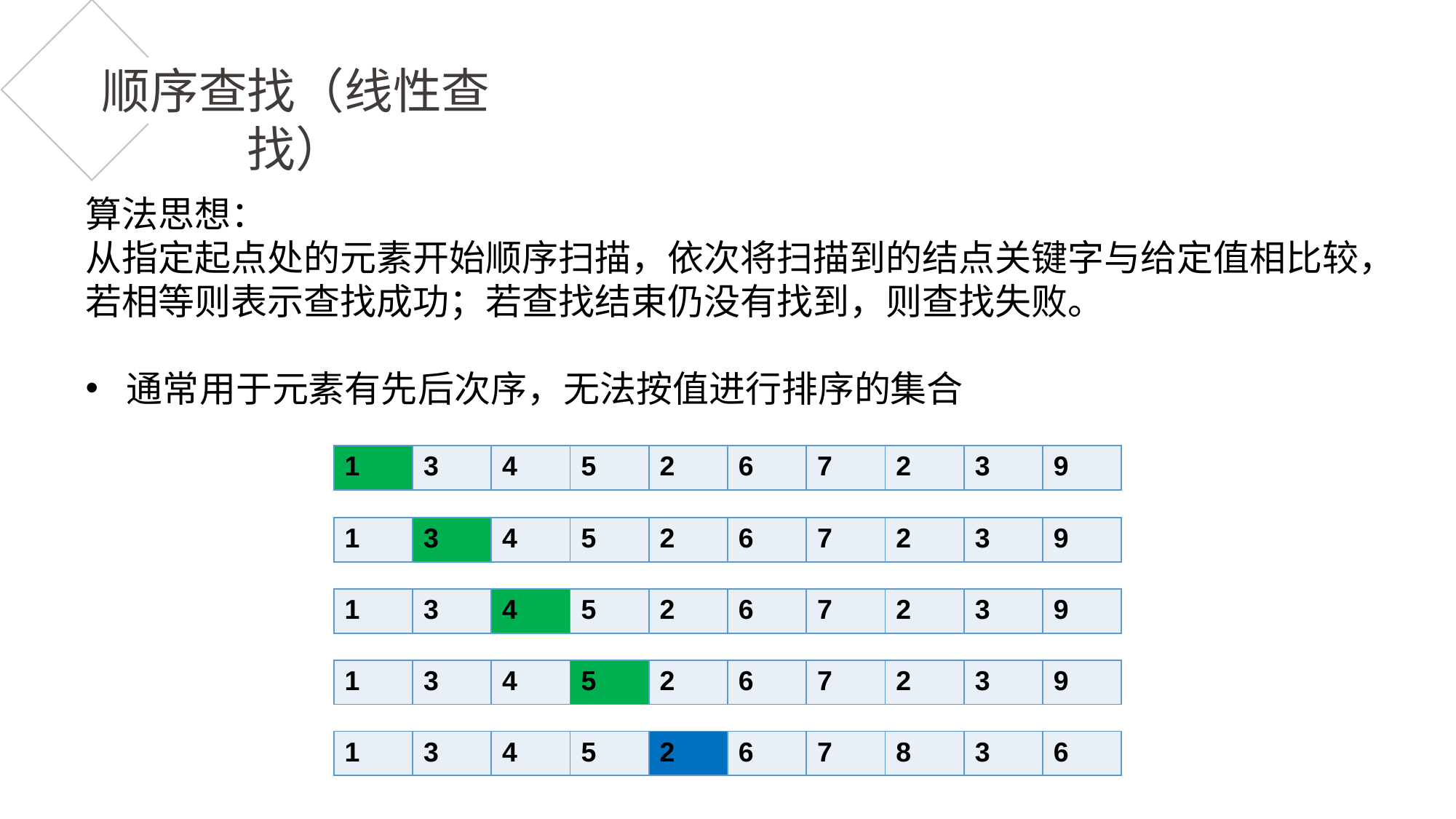

顺序查找（线性查找）
算法思想：
从指定起点处的元素开始顺序扫描，依次将扫描到的结点关键字与给定值相比较，若相等则表示查找成功；若查找结束仍没有找到，则查找失败。

通常用于元素有先后次序，无法按值进行排序的集合
| 1 | 3 | 4 | 5 | 2 | 6 | 7 | 2 | 3 | 9 |
| --- | --- | --- | --- | --- | --- | --- | --- | --- | --- |
| 1 | 3 | 4 | 5 | 2 | 6 | 7 | 2 | 3 | 9 |
| --- | --- | --- | --- | --- | --- | --- | --- | --- | --- |
| 1 | 3 | 4 | 5 | 2 | 6 | 7 | 2 | 3 | 9 |
| --- | --- | --- | --- | --- | --- | --- | --- | --- | --- |
| 1 | 3 | 4 | 5 | 2 | 6 | 7 | 2 | 3 | 9 |
| --- | --- | --- | --- | --- | --- | --- | --- | --- | --- |
| 1 | 3 | 4 | 5 | 2 | 6 | 7 | 8 | 3 | 6 |
| --- | --- | --- | --- | --- | --- | --- | --- | --- | --- |